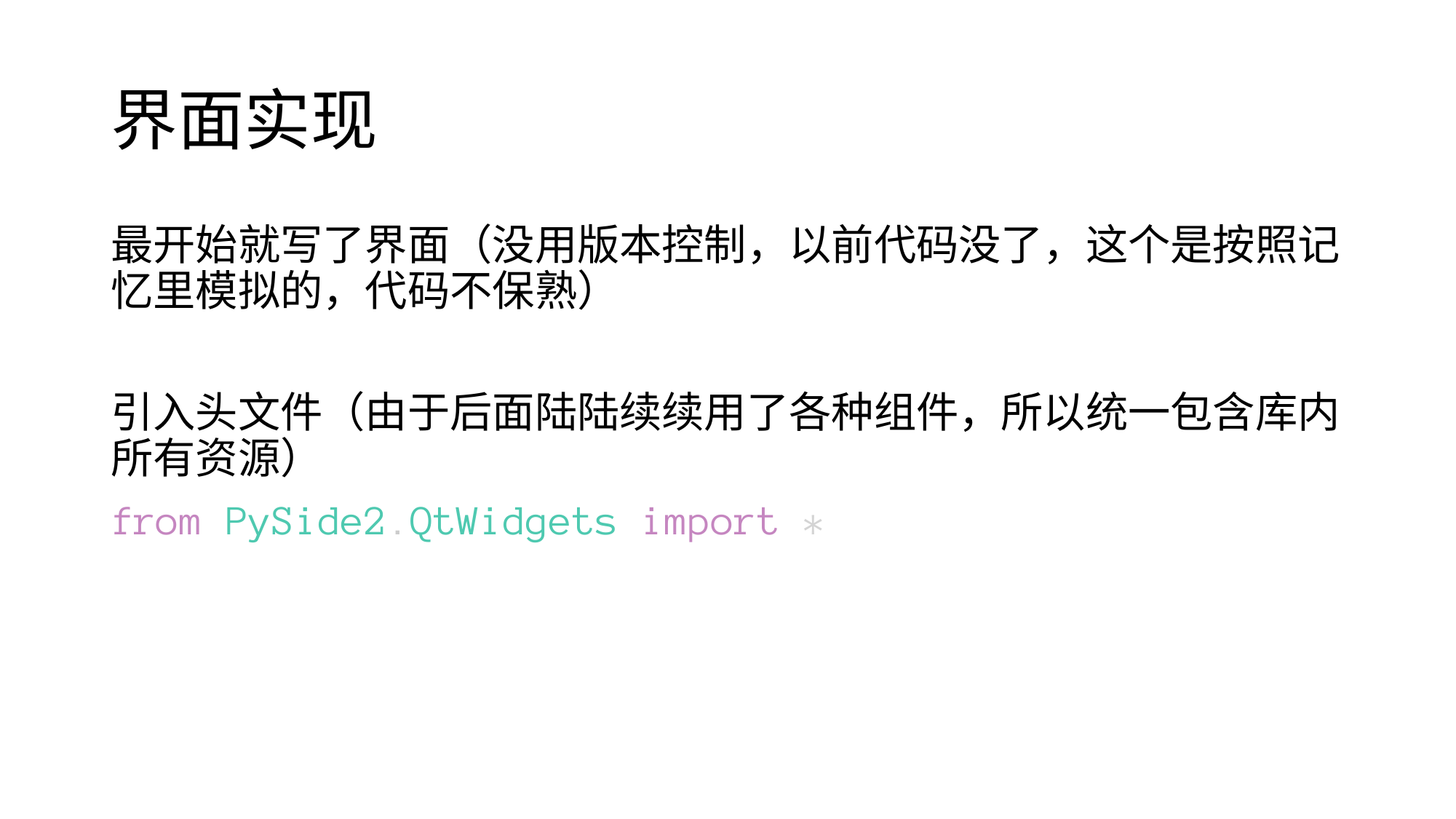

# 界面实现
最开始就写了界面（没用版本控制，以前代码没了，这个是按照记忆里模拟的，代码不保熟）

引入头文件（由于后面陆陆续续用了各种组件，所以统一包含库内所有资源）
from PySide2.QtWidgets import *